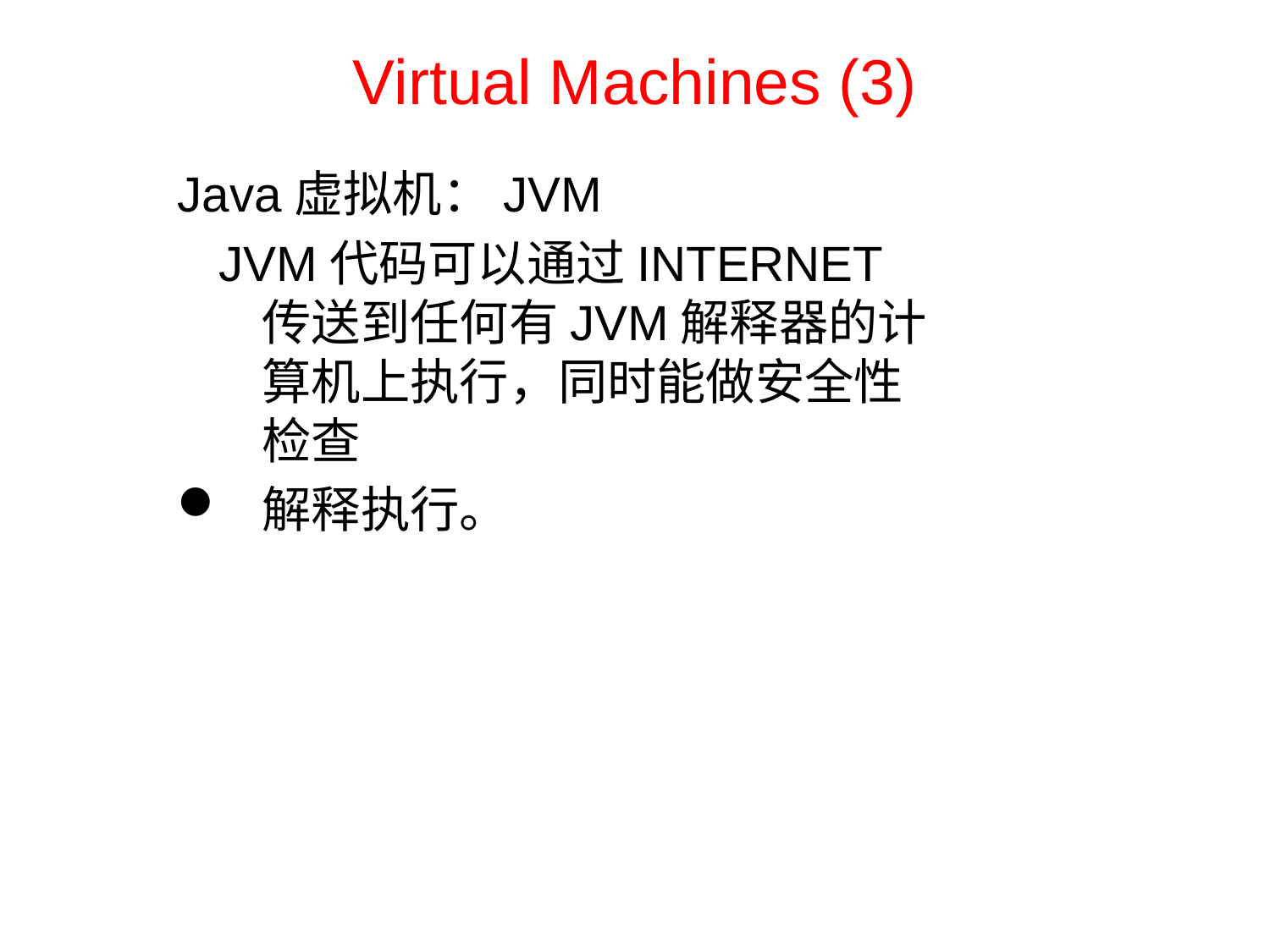

Virtual Machines (3)
Java虚拟机：JVM
   JVM代码可以通过INTERNET传送到任何有JVM解释器的计算机上执行，同时能做安全性检查
解释执行。